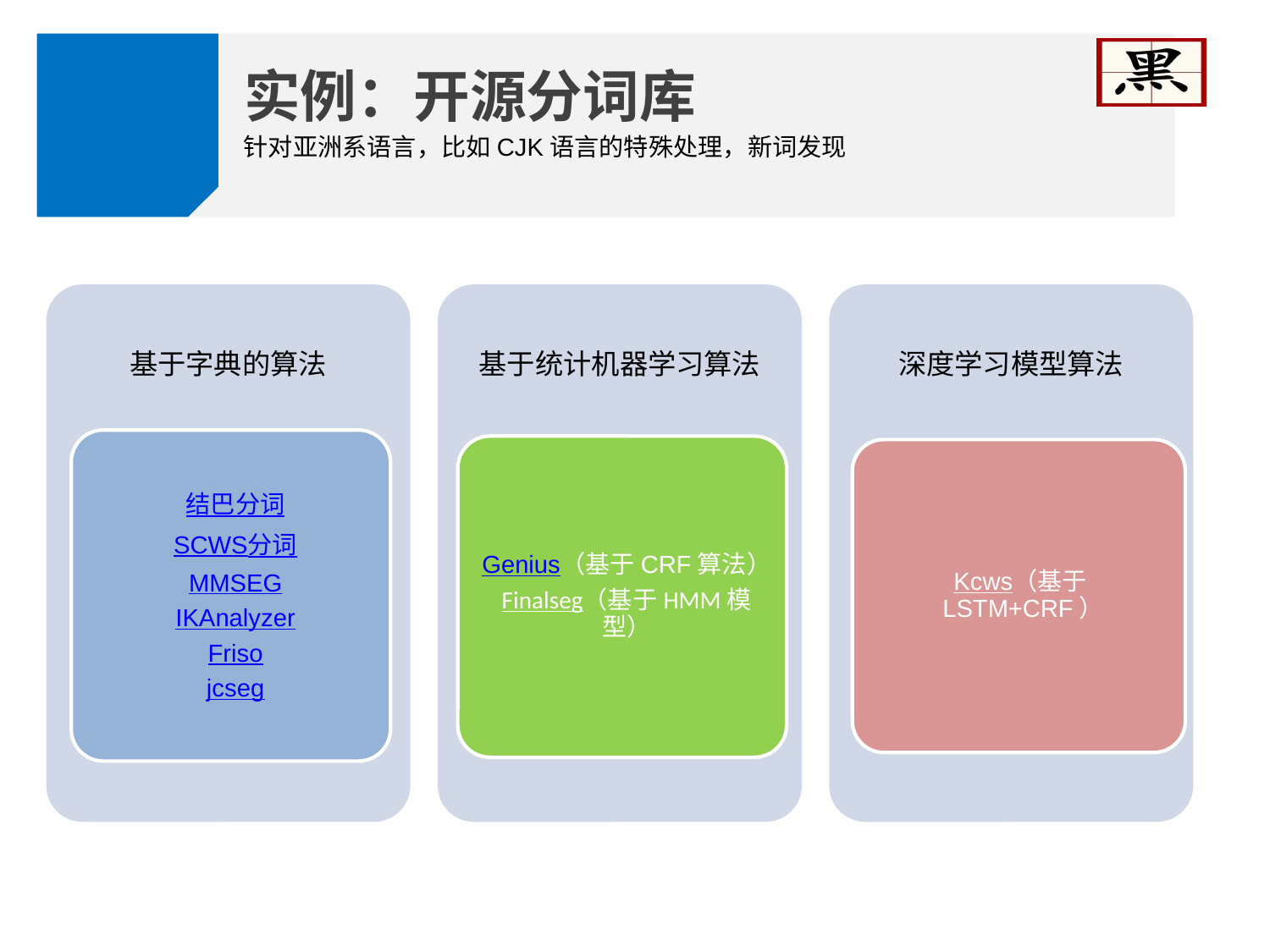

实例：开源分词库
针对亚洲系语言，比如CJK语言的特殊处理，新词发现

基于字典的算法
结巴分词
SCWS分词
MMSEG
IKAnalyzer
Friso
jcseg
基于统计机器学习算法
Genius（基于CRF算法）
Finalseg（基于HMM模型）
深度学习模型算法
Kcws（基于LSTM+CRF）